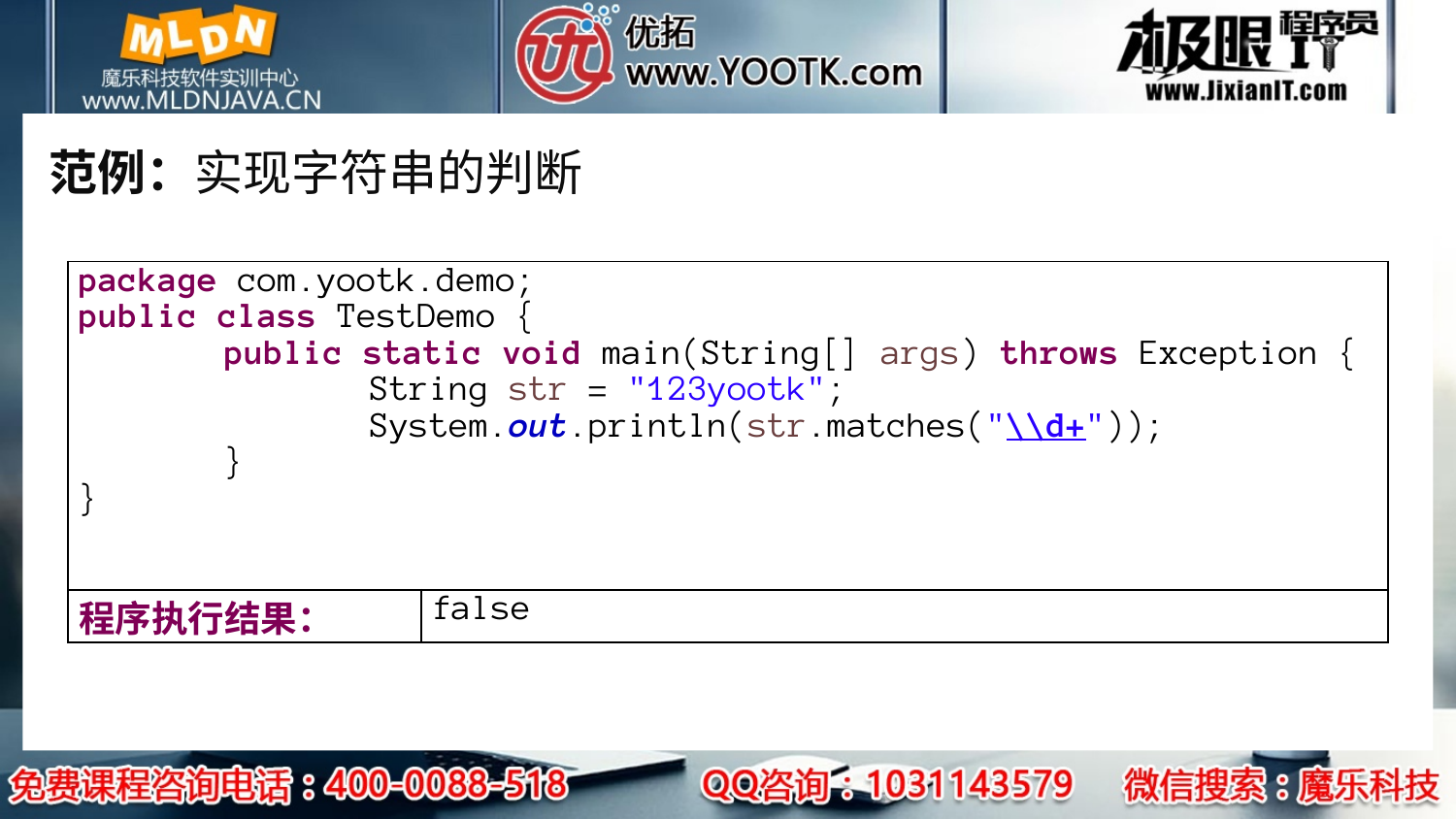

# 范例：实现字符串的判断
| package com.yootk.demo; public class TestDemo { public static void main(String[] args) throws Exception { String str = "123yootk"; System.out.println(str.matches("\\d+")); } } |  |
| --- | --- |
| 程序执行结果： | false |